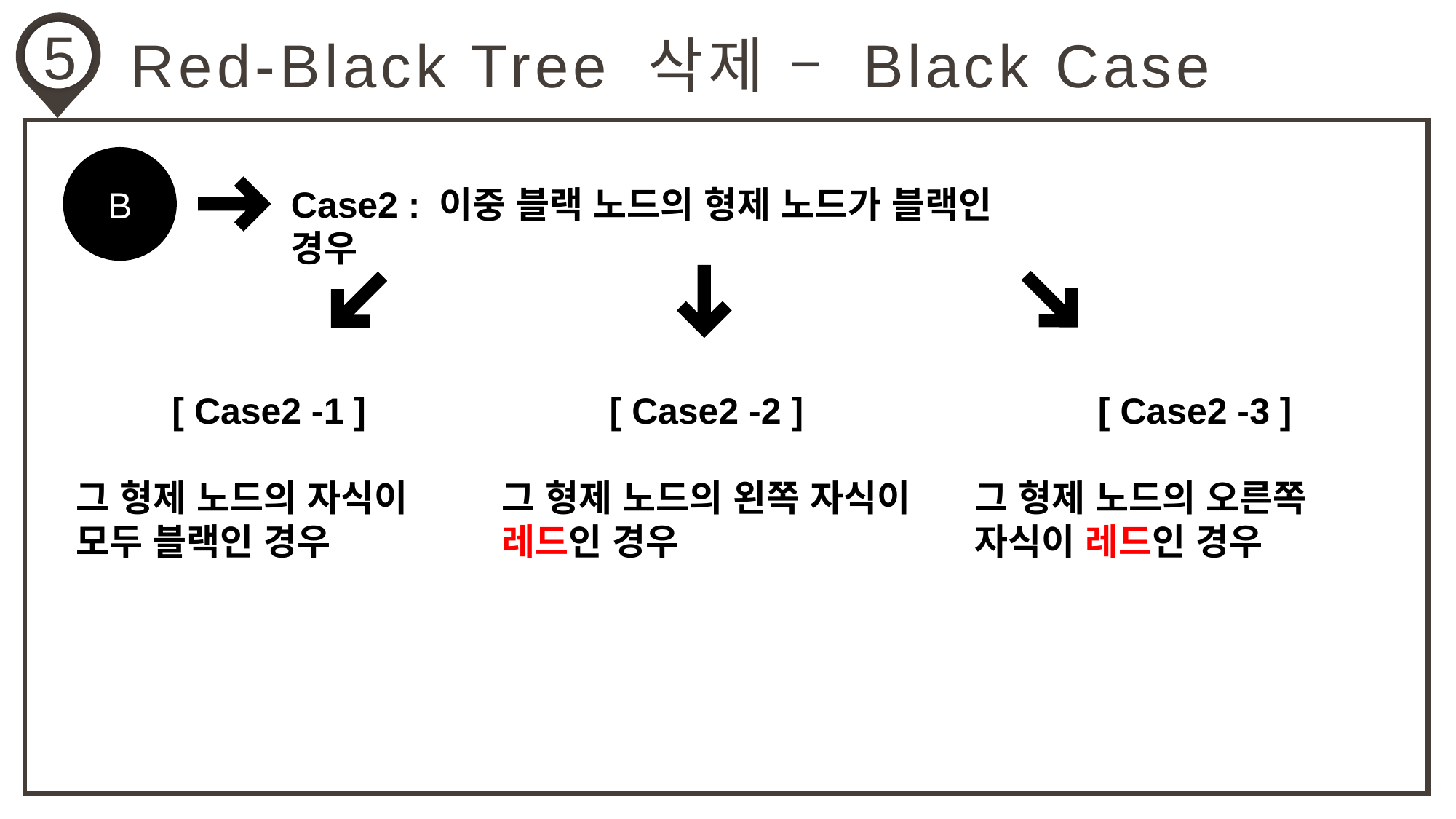

5
Red-Black Tree 삭제 – Black Case
B
Case2 : 이중 블랙 노드의 형제 노드가 블랙인 경우

[ Case2 -1 ]

그 형제 노드의 자식이
모두 블랙인 경우
[ Case2 -2 ]

그 형제 노드의 왼쪽 자식이 레드인 경우
[ Case2 -3 ]

그 형제 노드의 오른쪽 자식이 레드인 경우